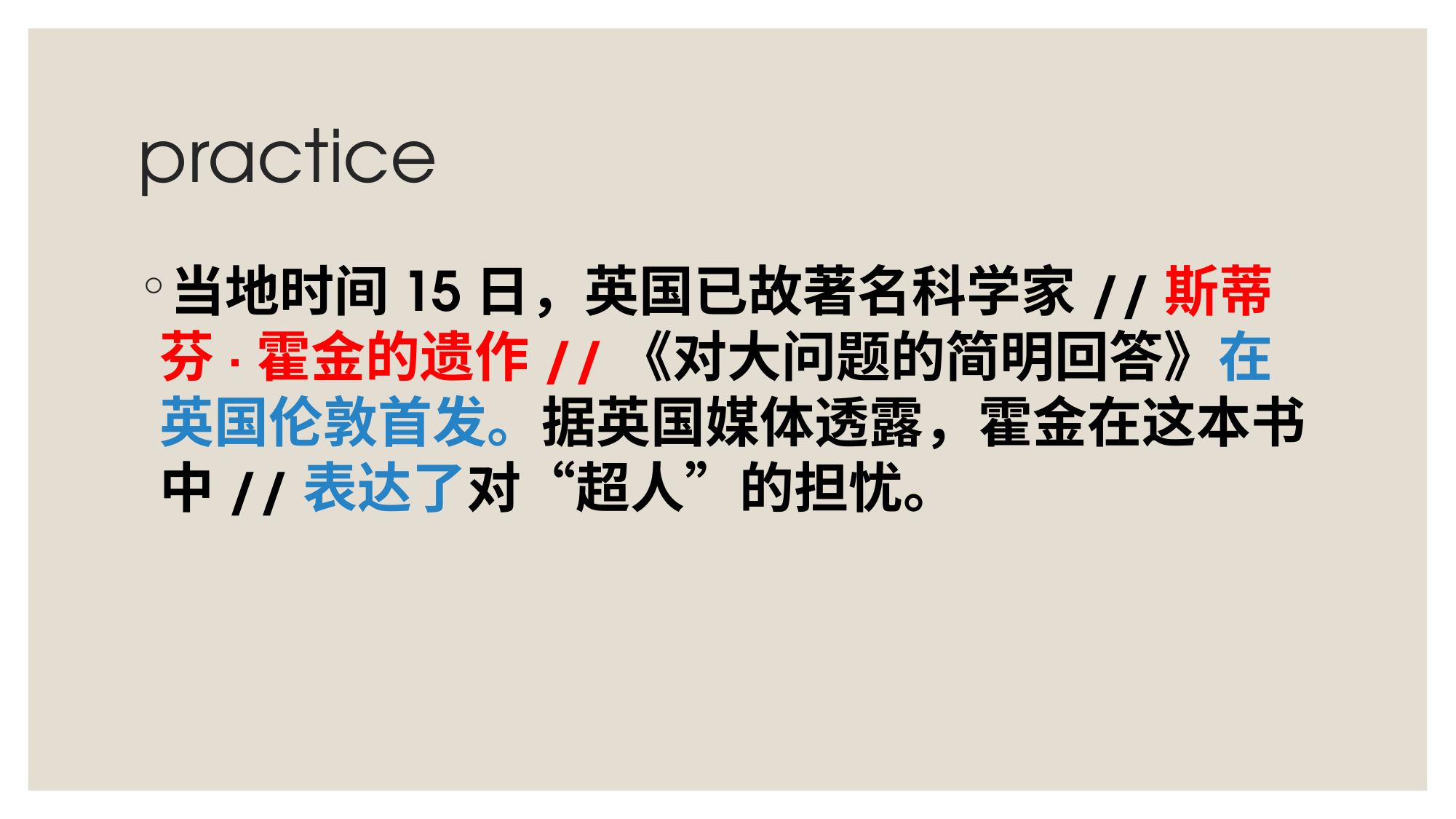

# practice
当地时间15日，英国已故著名科学家//斯蒂芬·霍金的遗作//《对大问题的简明回答》在英国伦敦首发。据英国媒体透露，霍金在这本书中//表达了对“超人”的担忧。